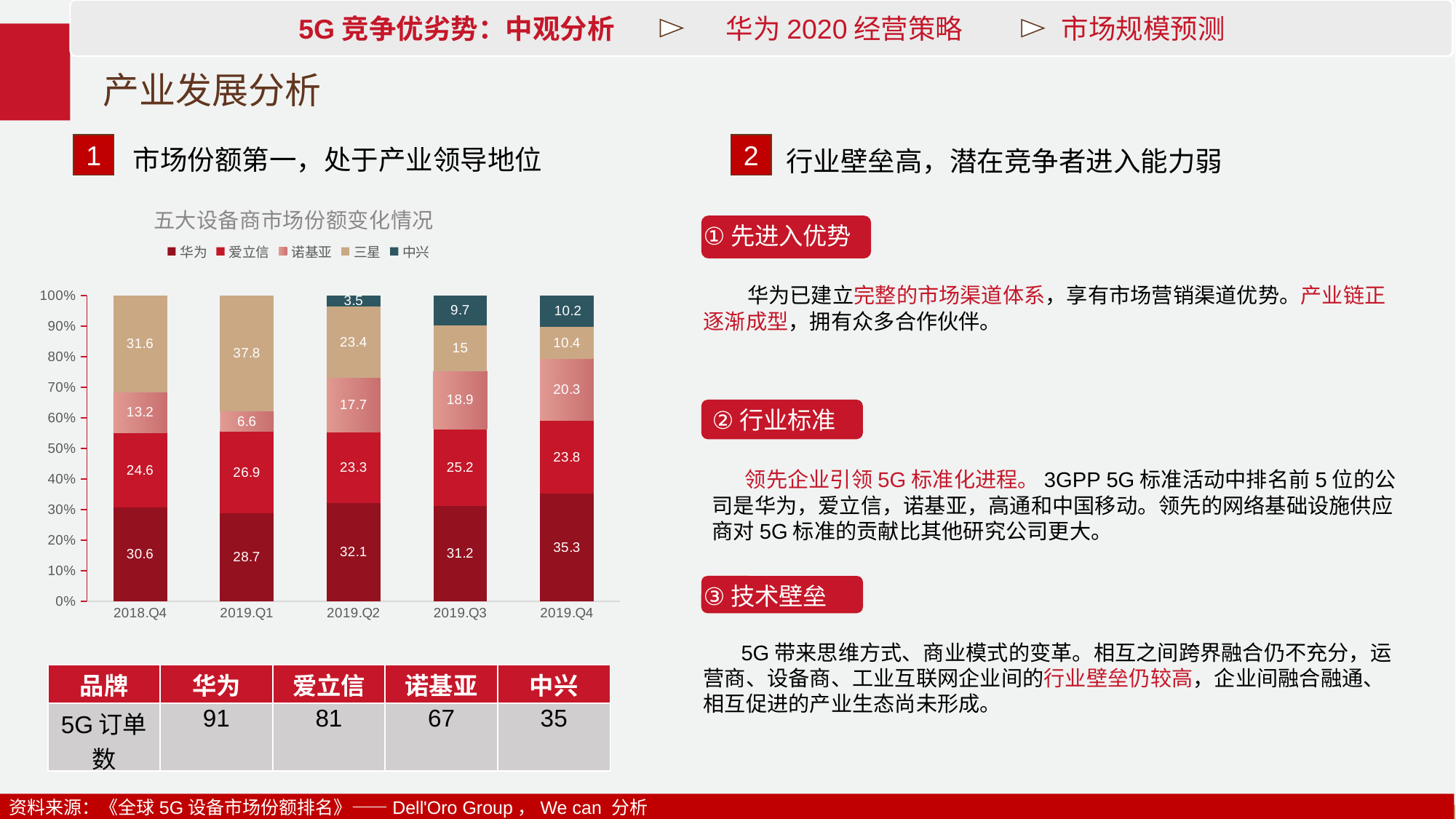

5G竞争优劣势：中观分析                  华为2020经营策略                市场规模预测

5G竞争优劣势                     华为2020经营策略：供应策略             市场规模预测

# 产业发展分析

### Chart: 五大设备商市场份额变化情况

| Category | 华为 | 爱立信 | 诺基亚 | 三星 | 中兴 |
|---|---|---|---|---|---|
| 2018.Q4 | 30.6 | 24.6 | 13.2 | 31.6 | 0.0 |
| 2019.Q1 | 28.7 | 26.9 | 6.6 | 37.8 | 0.0 |
| 2019.Q2 | 32.1 | 23.3 | 17.7 | 23.4 | 3.5 |
| 2019.Q3 | 31.2 | 25.2 | 18.9 | 15.0 | 9.7 |
| 2019.Q4 | 35.3 | 23.8 | 20.3 | 10.4 | 10.2 |
1
市场份额第一，处于产业领导地位
2
行业壁垒高，潜在竞争者进入能力弱
先进入优势

       华为已建立完整的市场渠道体系，享有市场营销渠道优势。产业链正逐渐成型，拥有众多合作伙伴。

行业标准

     领先企业引领5G标准化进程。3GPP 5G标准活动中排名前5位的公司是华为，爱立信，诺基亚，高通和中国移动。领先的网络基础设施供应商对5G标准的贡献比其他研究公司更大。
技术壁垒

       5G带来思维方式、商业模式的变革。相互之间跨界融合仍不充分，运营商、设备商、工业互联网企业间的行业壁垒仍较高，企业间融合融通、相互促进的产业生态尚未形成。

| 品牌 | 华为 | 爱立信 | 诺基亚 | 中兴 |
| --- | --- | --- | --- | --- |
| 5G订单数 | 91 | 81 | 67 | 35 |
资料来源：《全球5G设备市场份额排名》——Dell'Oro Group，We can 分析